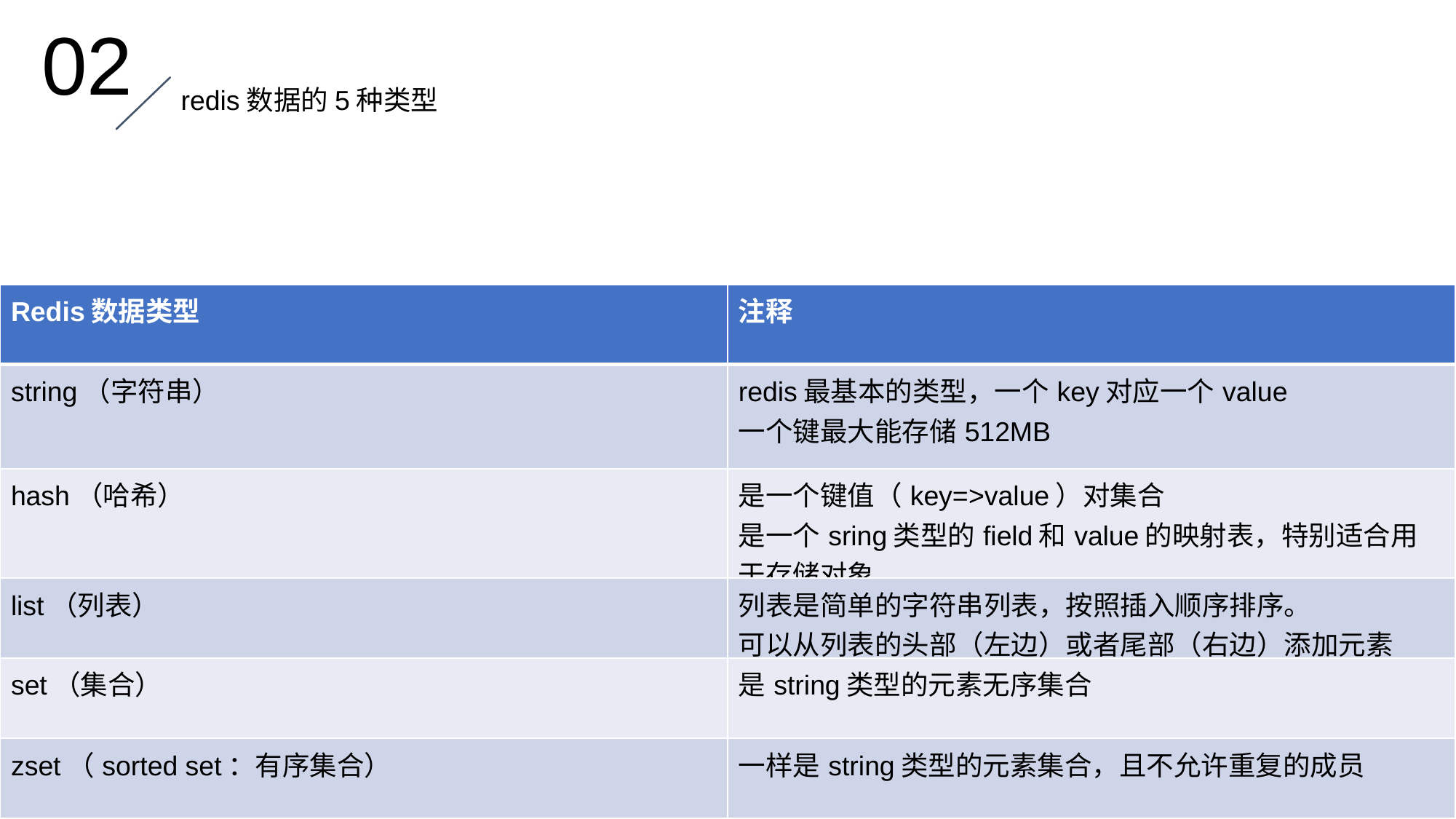

02
redis数据的5种类型
| Redis数据类型 | 注释 |
| --- | --- |
| string（字符串） | redis最基本的类型，一个key对应一个value 一个键最大能存储512MB |
| hash（哈希） | 是一个键值（key=>value）对集合 是一个sring类型的field和value的映射表，特别适合用于存储对象 |
| list（列表） | 列表是简单的字符串列表，按照插入顺序排序。 可以从列表的头部（左边）或者尾部（右边）添加元素 |
| set（集合） | 是string类型的元素无序集合 |
| zset（sorted set：有序集合） | 一样是string类型的元素集合，且不允许重复的成员 |